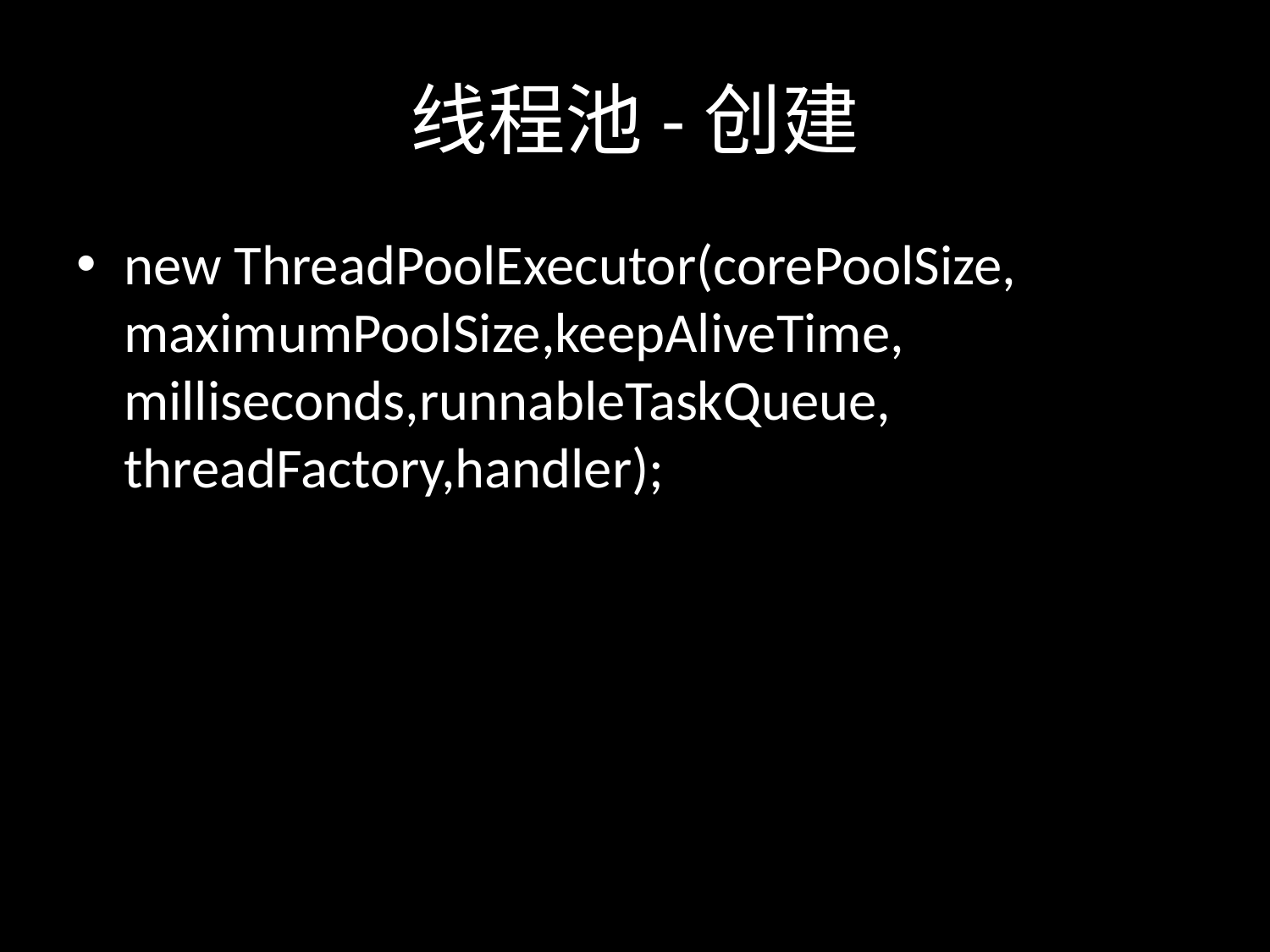

# 线程池-创建
new ThreadPoolExecutor(corePoolSize, maximumPoolSize,keepAliveTime, milliseconds,runnableTaskQueue, threadFactory,handler);